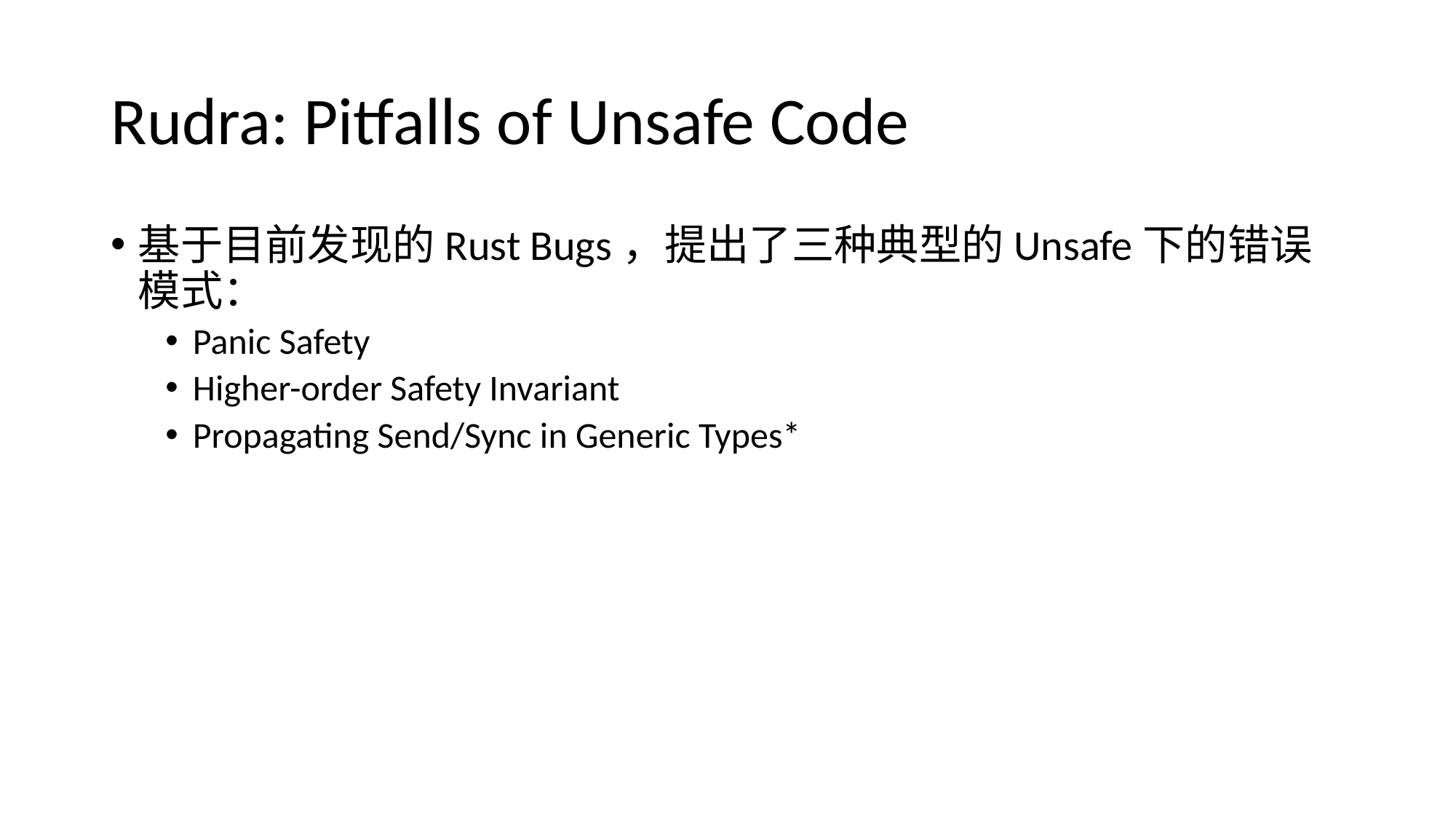

# Rudra: Pitfalls of Unsafe Code
基于目前发现的Rust Bugs，提出了三种典型的Unsafe下的错误模式：
Panic Safety
Higher-order Safety Invariant
Propagating Send/Sync in Generic Types*